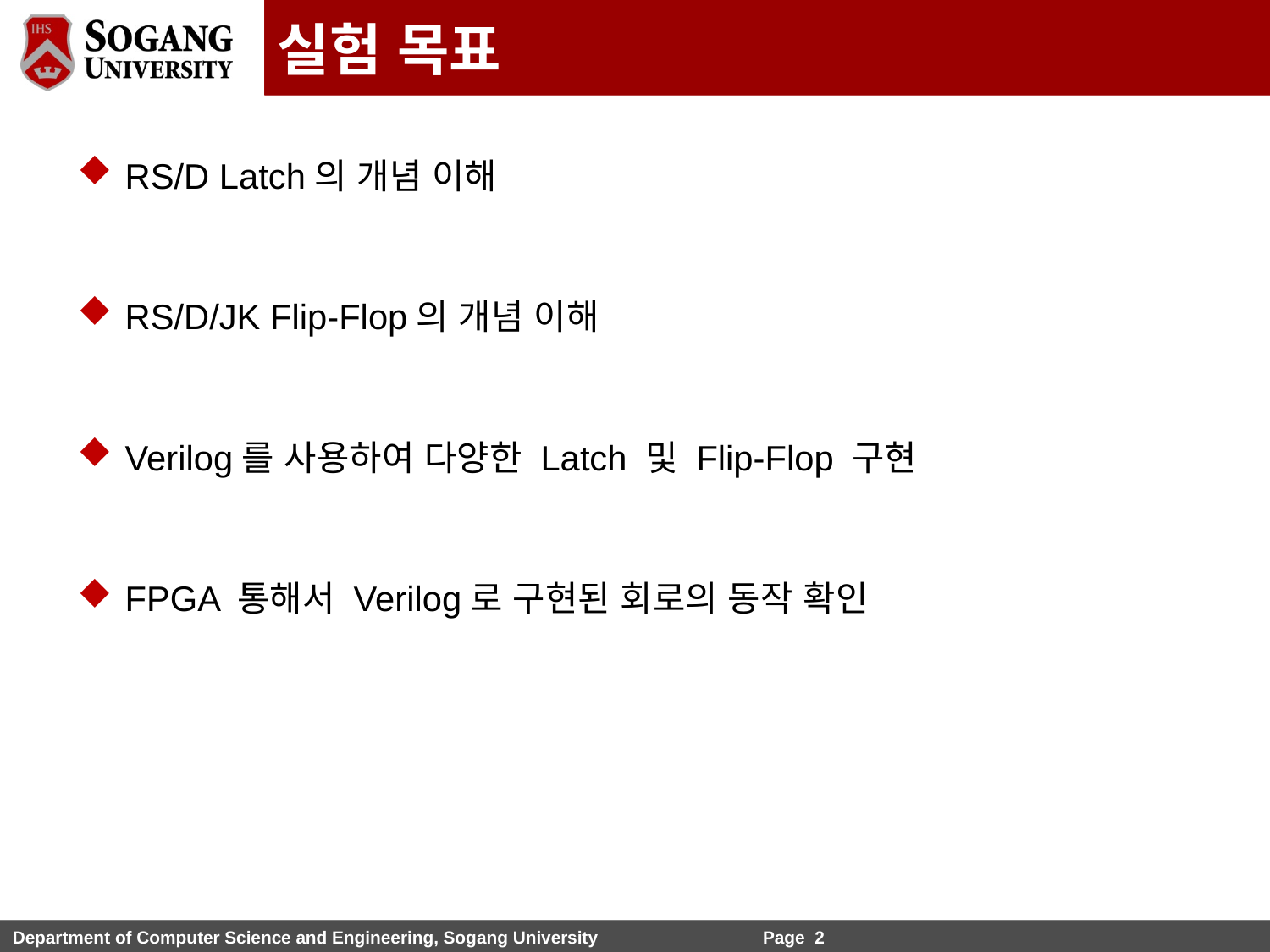

실험 목표
RS/D Latch의 개념 이해

RS/D/JK Flip-Flop의 개념 이해

Verilog를 사용하여 다양한 Latch 및 Flip-Flop 구현

FPGA 통해서 Verilog로 구현된 회로의 동작 확인